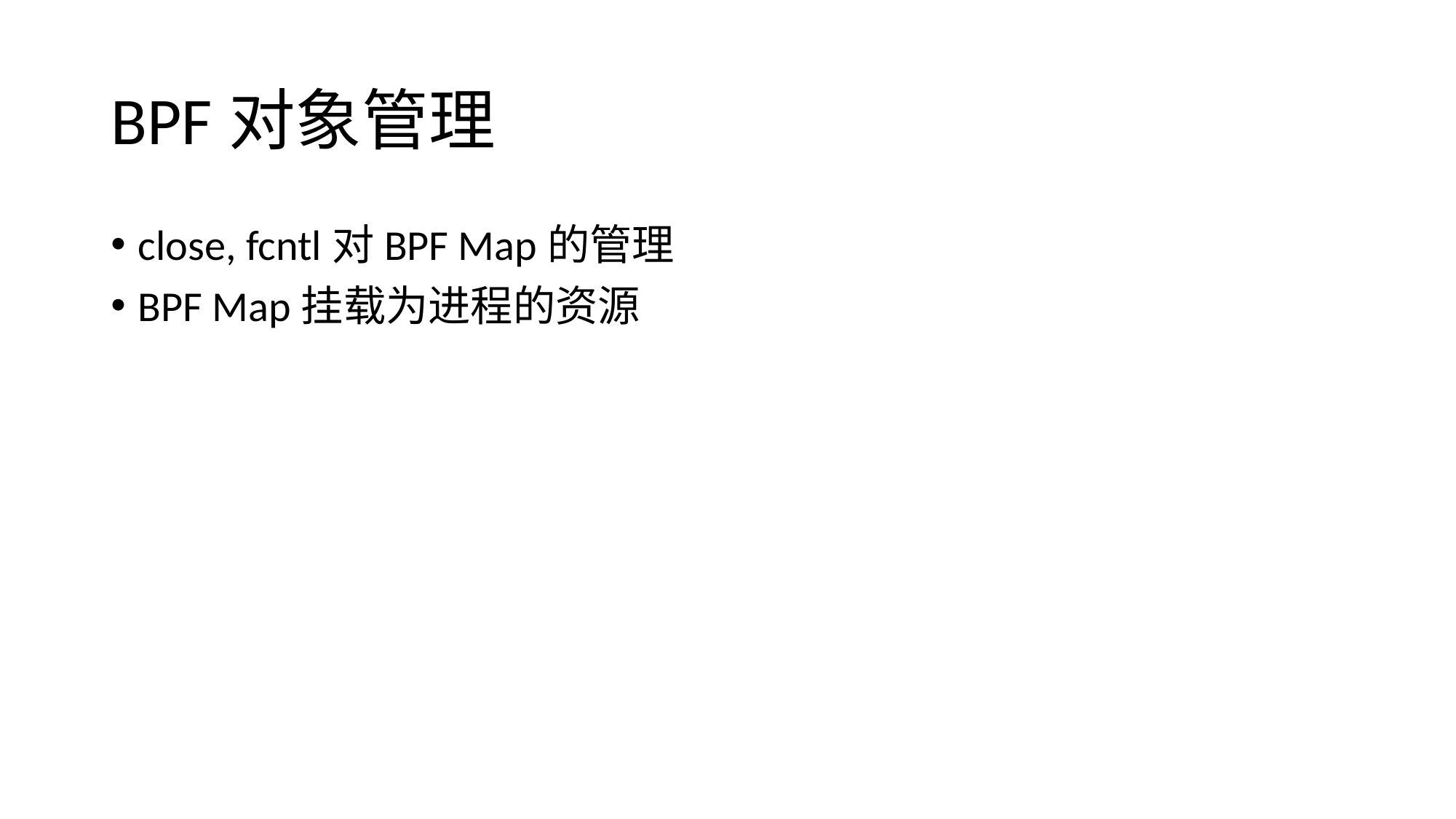

# BPF对象管理
close, fcntl对BPF Map的管理
BPF Map挂载为进程的资源